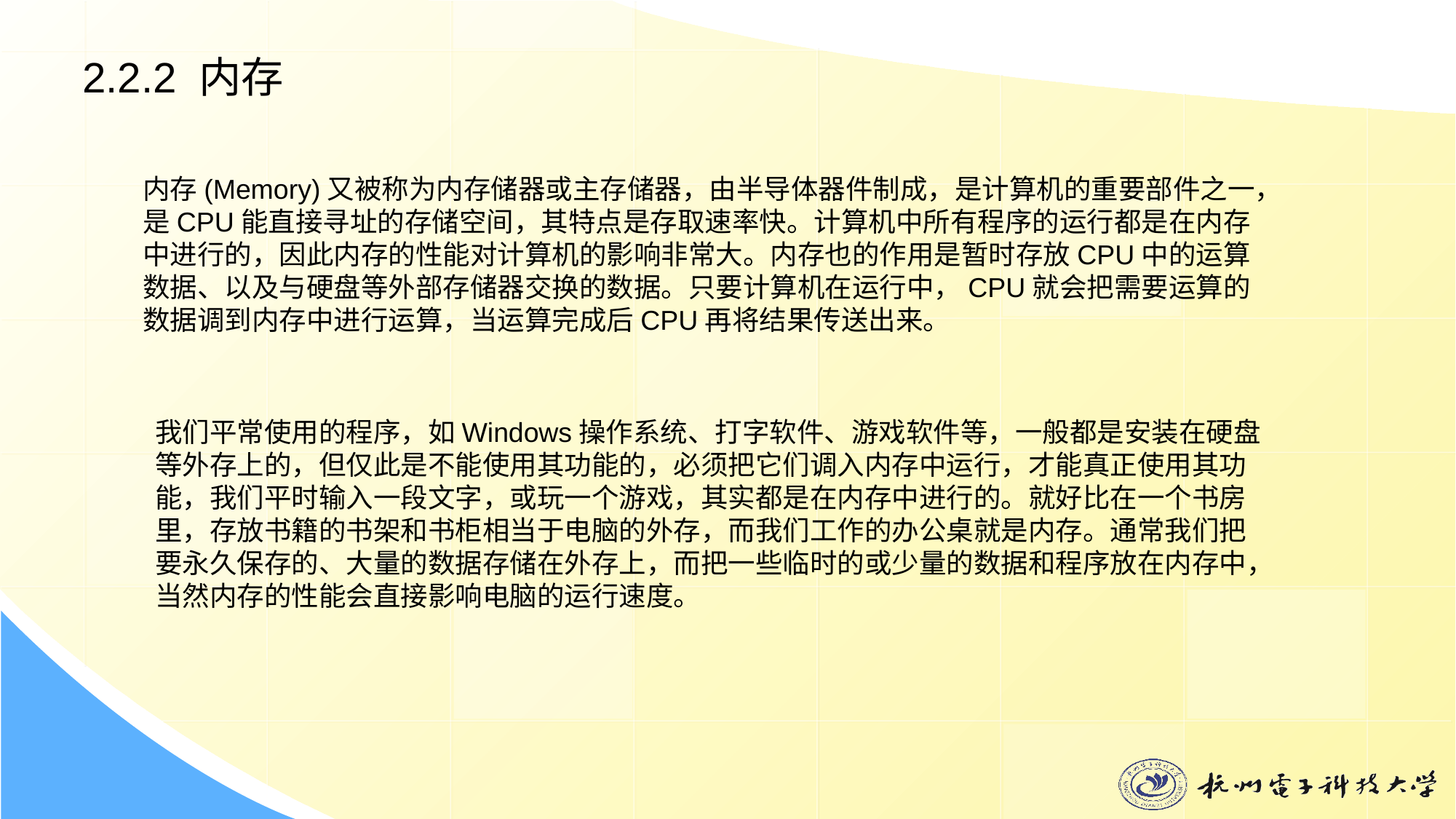

2.2.2 内存
内存(Memory)又被称为内存储器或主存储器，由半导体器件制成，是计算机的重要部件之一，是CPU能直接寻址的存储空间，其特点是存取速率快。计算机中所有程序的运行都是在内存中进行的，因此内存的性能对计算机的影响非常大。内存也的作用是暂时存放CPU中的运算数据、以及与硬盘等外部存储器交换的数据。只要计算机在运行中，CPU就会把需要运算的数据调到内存中进行运算，当运算完成后CPU再将结果传送出来。
我们平常使用的程序，如Windows操作系统、打字软件、游戏软件等，一般都是安装在硬盘等外存上的，但仅此是不能使用其功能的，必须把它们调入内存中运行，才能真正使用其功能，我们平时输入一段文字，或玩一个游戏，其实都是在内存中进行的。就好比在一个书房里，存放书籍的书架和书柜相当于电脑的外存，而我们工作的办公桌就是内存。通常我们把要永久保存的、大量的数据存储在外存上，而把一些临时的或少量的数据和程序放在内存中，当然内存的性能会直接影响电脑的运行速度。